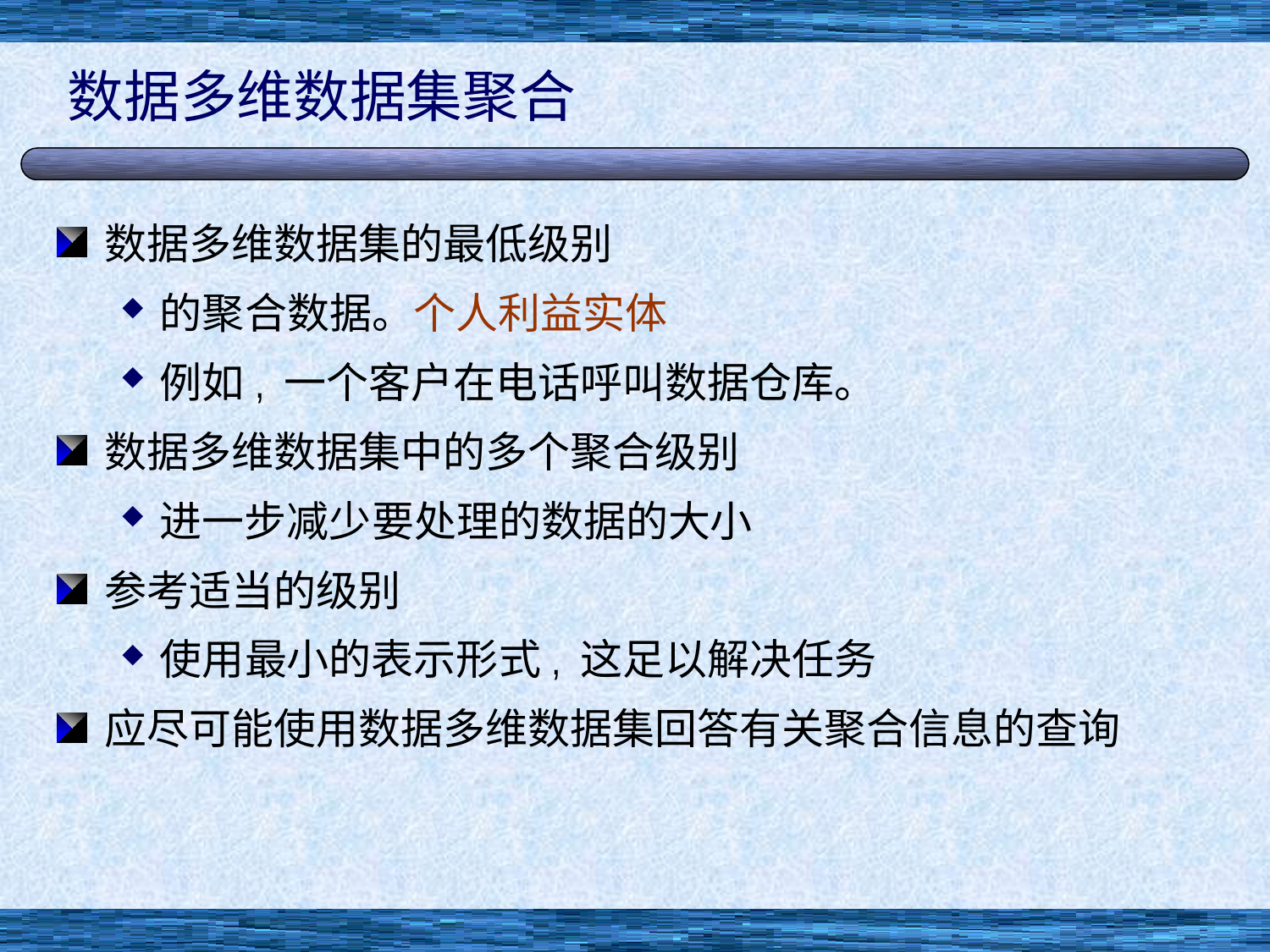

# 数据多维数据集聚合
数据多维数据集的最低级别
的聚合数据。个人利益实体
例如, 一个客户在电话呼叫数据仓库。
数据多维数据集中的多个聚合级别
进一步减少要处理的数据的大小
参考适当的级别
使用最小的表示形式, 这足以解决任务
应尽可能使用数据多维数据集回答有关聚合信息的查询